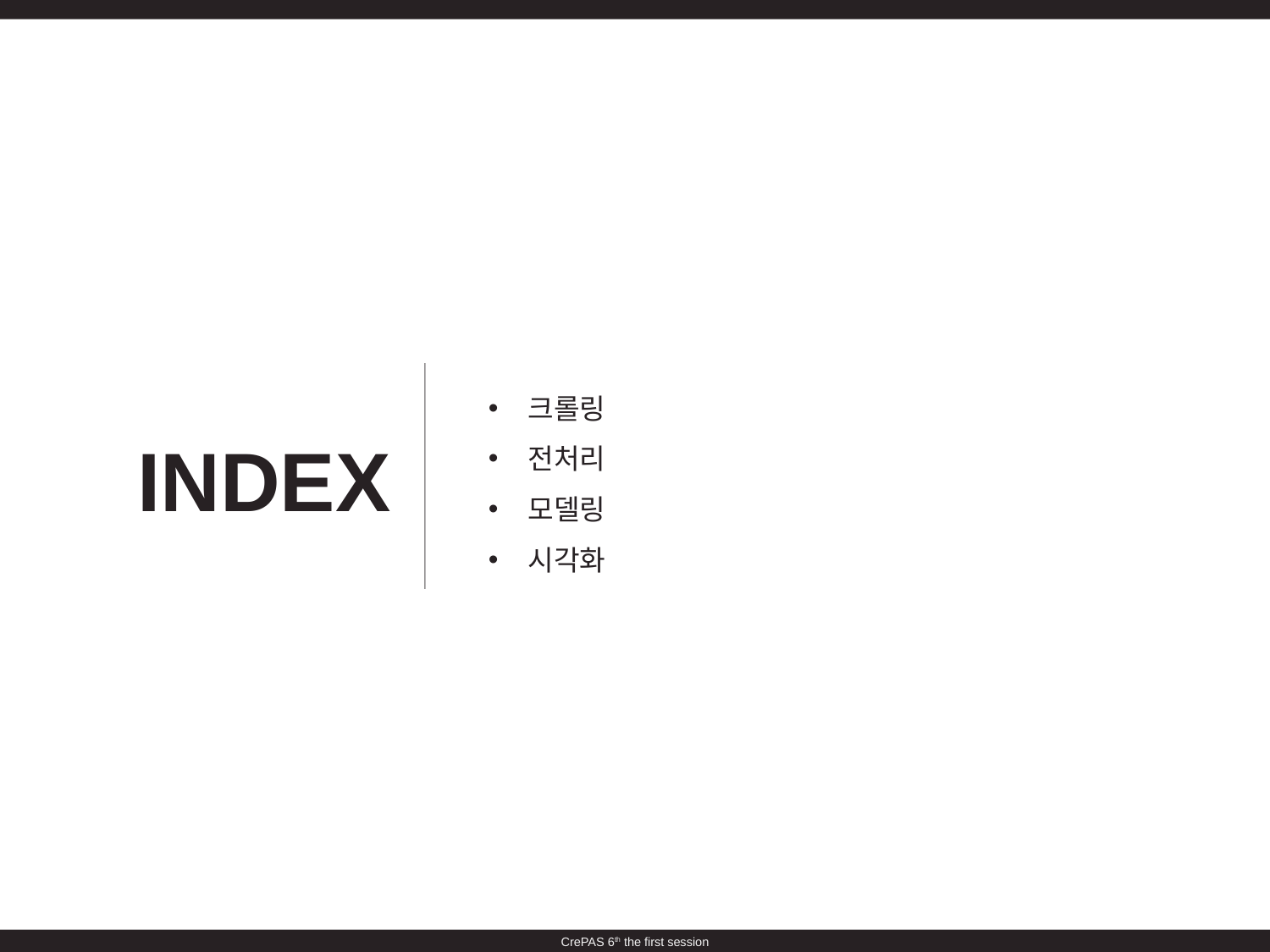

크롤링
전처리
모델링
시각화
INDEX
CrePAS 6th the first session